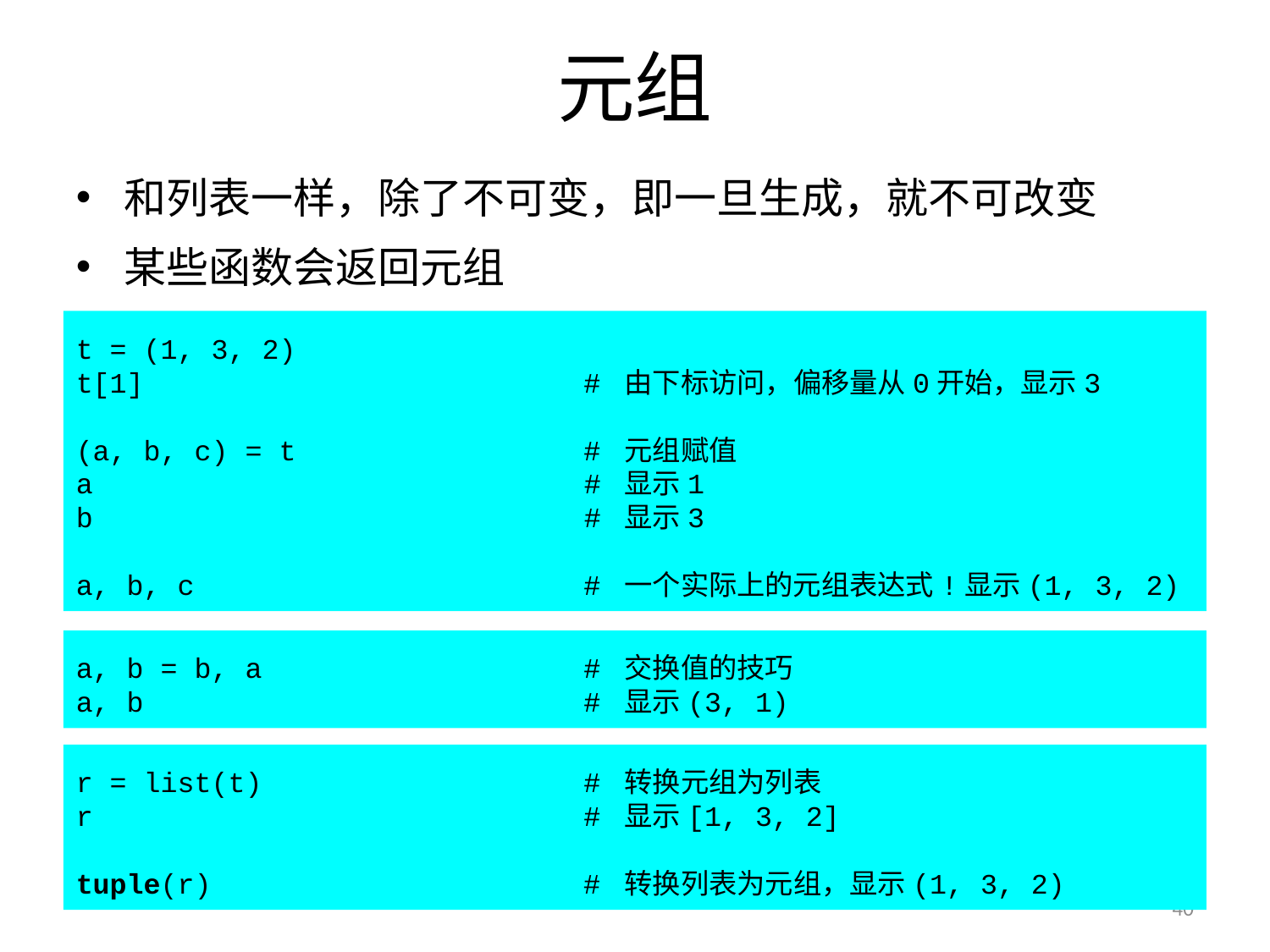

# 元组
和列表一样，除了不可变，即一旦生成，就不可改变
某些函数会返回元组
t = (1, 3, 2)
t[1]                          # 由下标访问，偏移量从0开始，显示3

(a, b, c) = t                 # 元组赋值
a                             # 显示1
b                             # 显示3

a, b, c                       # 一个实际上的元组表达式!显示(1, 3, 2)
a, b = b, a                   # 交换值的技巧
a, b                          # 显示(3, 1)
r = list(t)                   # 转换元组为列表
r                             # 显示[1, 3, 2]

tuple(r)                      # 转换列表为元组，显示(1, 3, 2)
40